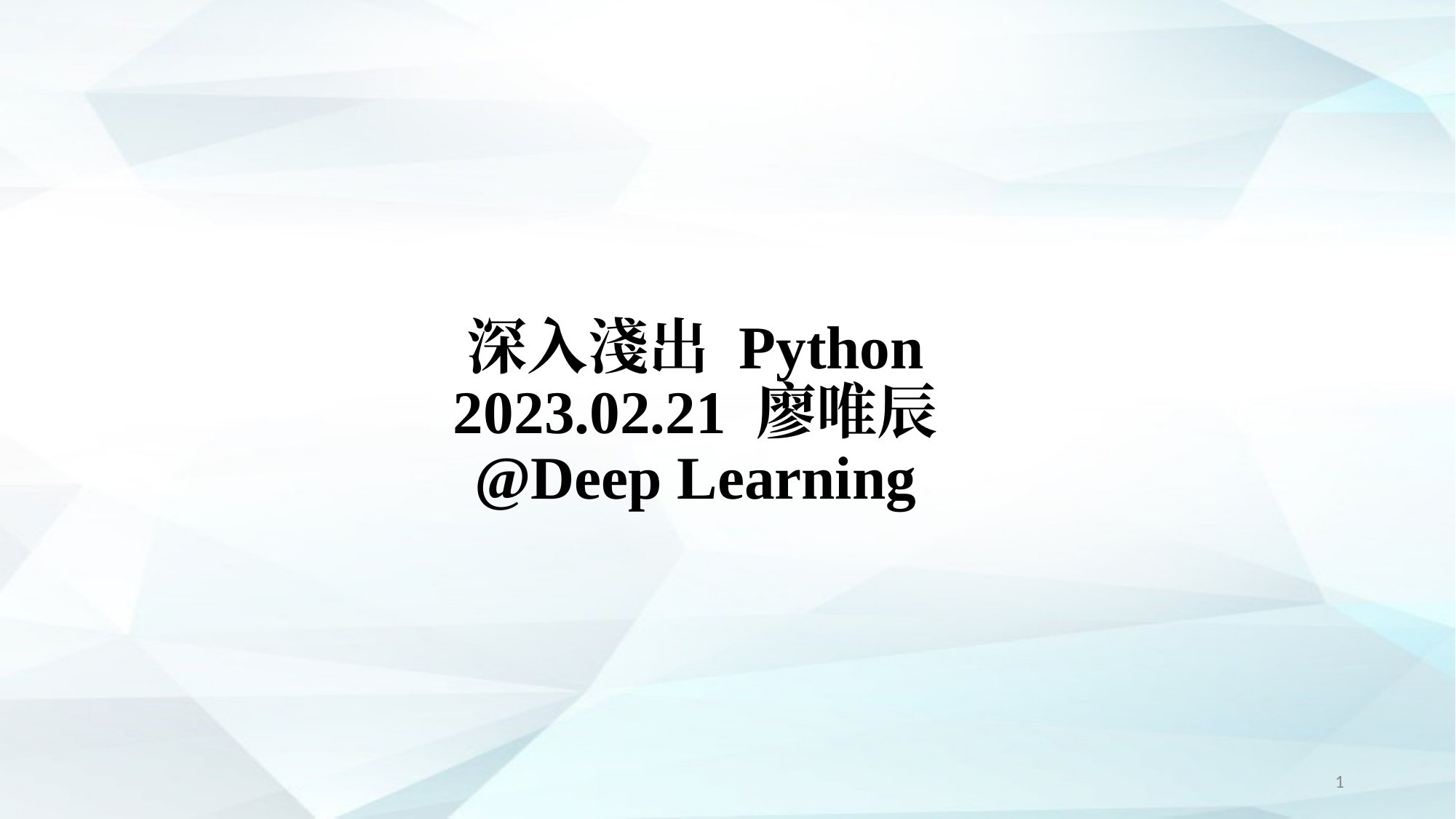

# 深入淺出 Python 2023.02.21 廖唯辰 @Deep Learning
1